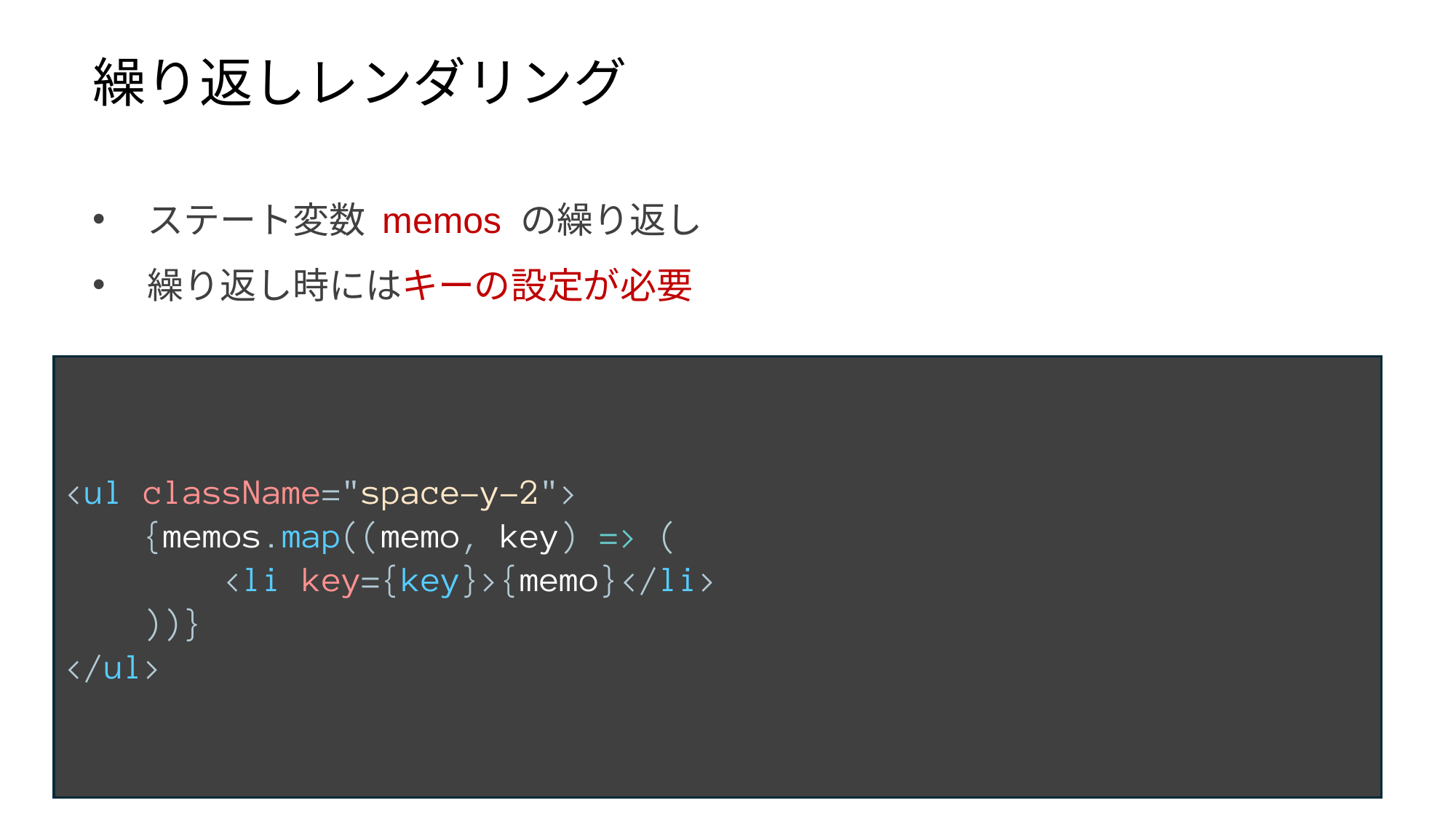

繰り返しレンダリング
ステート変数 memos の繰り返し
繰り返し時にはキーの設定が必要​
<ul className="space-y-2">
    {memos.map((memo, key) => (
        <li key={key}>{memo}</li>
    ))}
</ul>